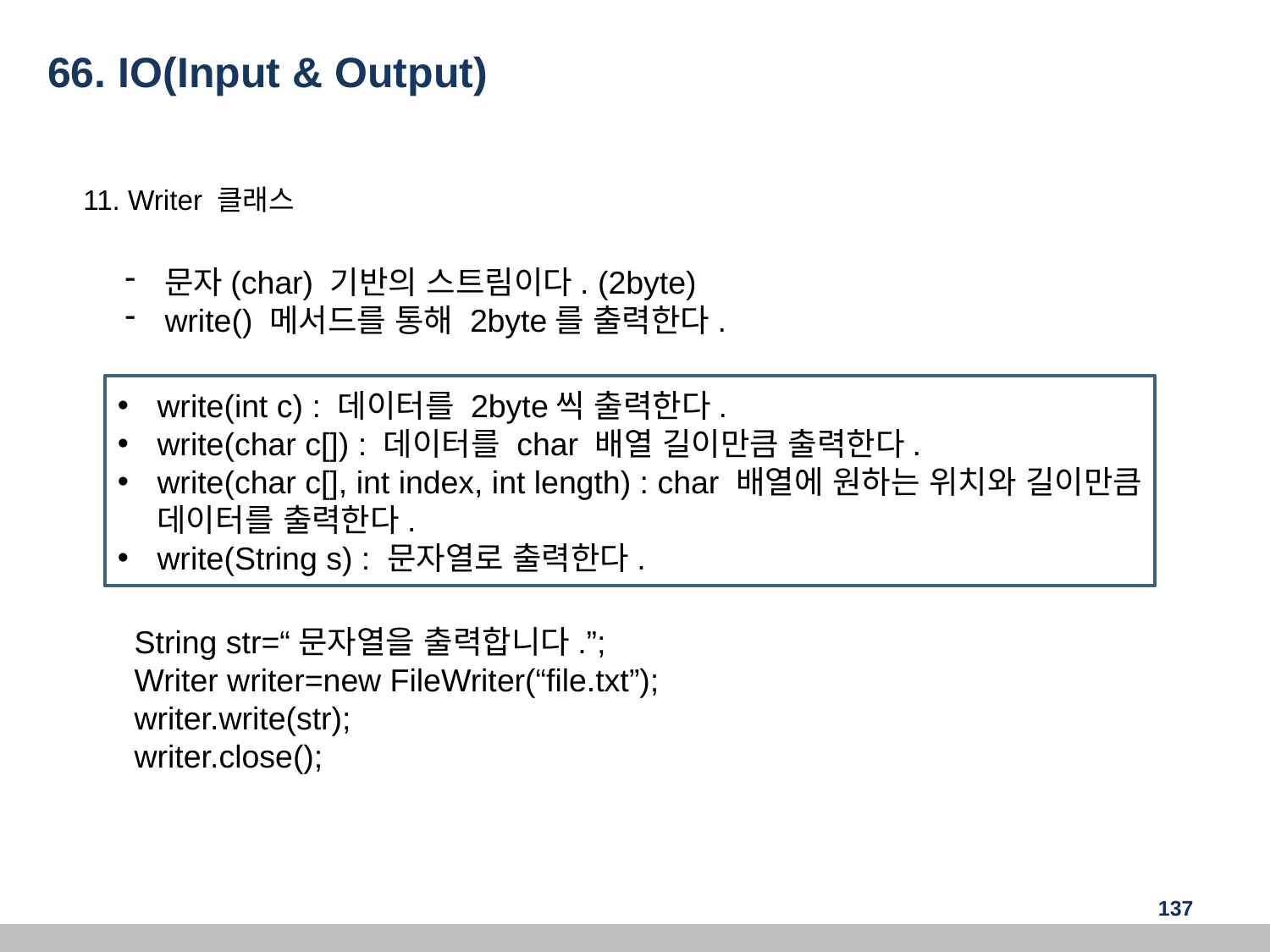

66. IO(Input & Output)
11. Writer 클래스
문자(char) 기반의 스트림이다. (2byte)
write() 메서드를 통해 2byte를 출력한다.
write(int c) : 데이터를 2byte씩 출력한다.
write(char c[]) : 데이터를 char 배열 길이만큼 출력한다.
write(char c[], int index, int length) : char 배열에 원하는 위치와 길이만큼 데이터를 출력한다.
write(String s) : 문자열로 출력한다.
String str=“문자열을 출력합니다.”;
Writer writer=new FileWriter(“file.txt”);
writer.write(str);
writer.close();
137